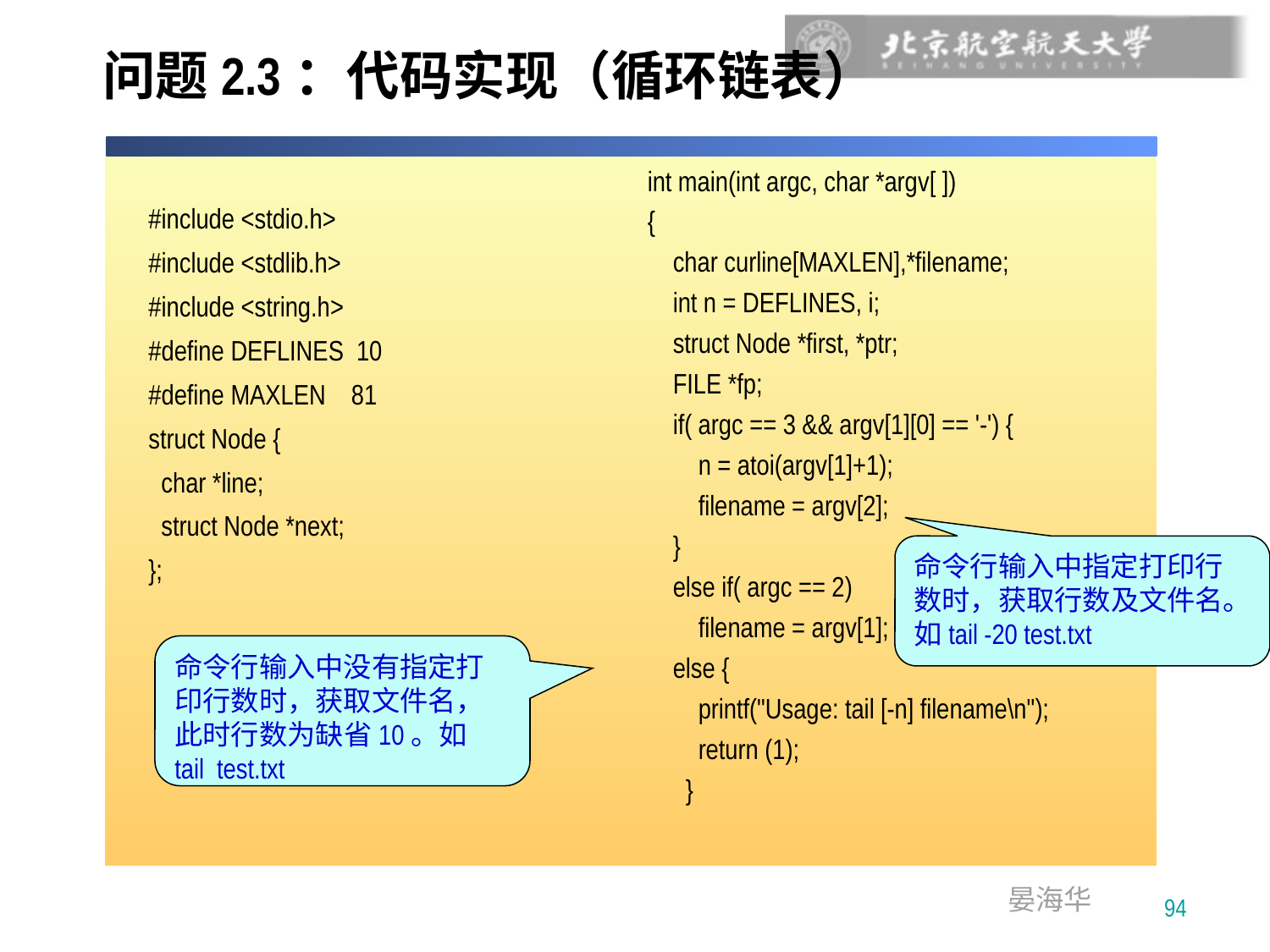

# 问题2.3：代码实现（循环链表）
int main(int argc, char *argv[ ])
{
    char curline[MAXLEN],*filename;
    int n = DEFLINES, i;
    struct Node *first, *ptr;
    FILE *fp;
    if( argc == 3 && argv[1][0] == '-') {
        n = atoi(argv[1]+1);
        filename = argv[2];
    }
    else if( argc == 2)
        filename = argv[1];
    else {
        printf("Usage: tail [-n] filename\n");
        return (1);
      }
#include <stdio.h>
#include <stdlib.h>
#include <string.h>
#define DEFLINES  10
#define MAXLEN    81
struct Node {
  char *line;
  struct Node *next;
};
命令行输入中指定打印行数时，获取行数及文件名。如tail -20 test.txt
命令行输入中没有指定打印行数时，获取文件名，此时行数为缺省10。如
tail  test.txt
94